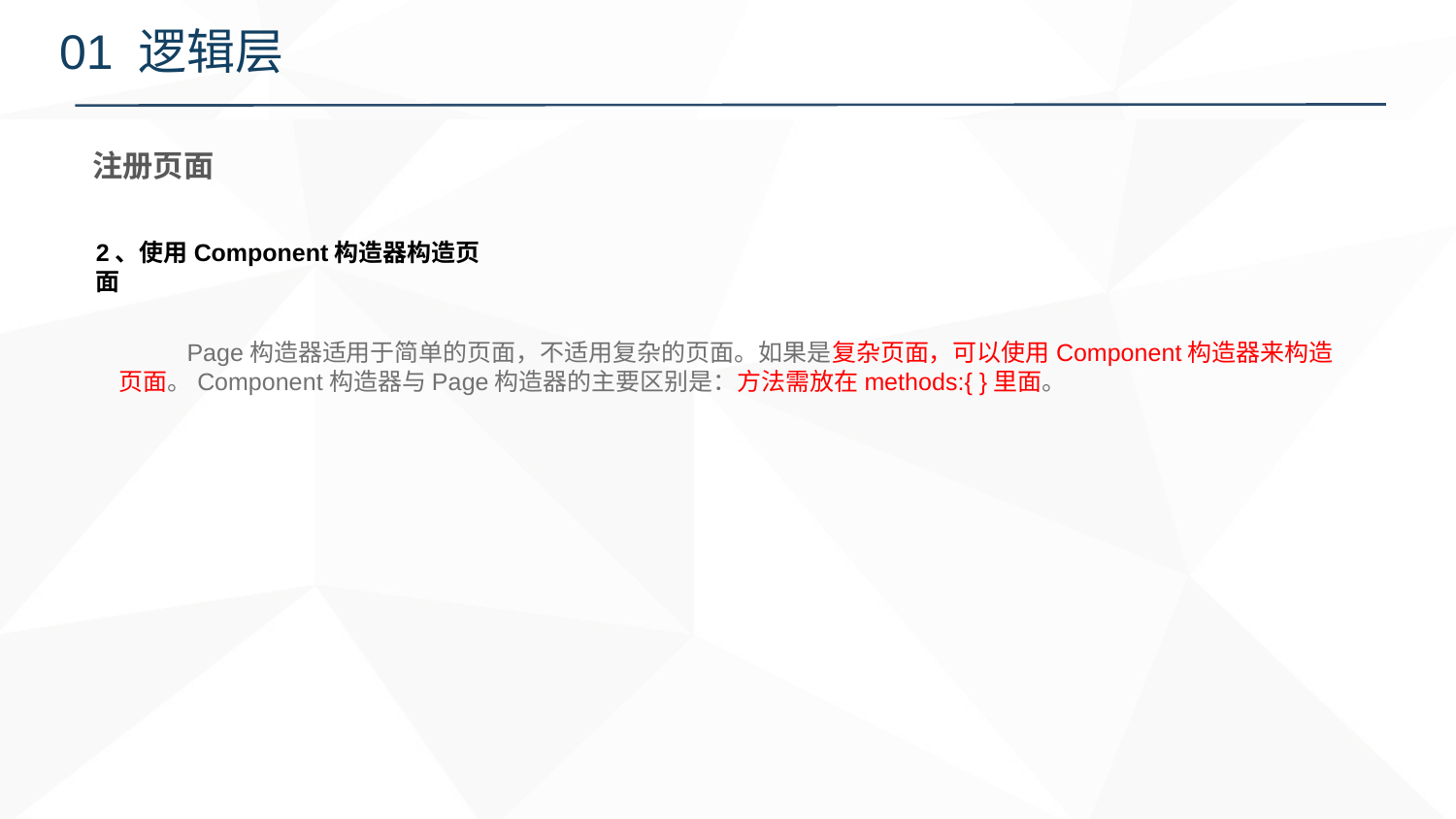

# 01 逻辑层
注册页面
2、使用Component构造器构造页面
          Page构造器适用于简单的页面，不适用复杂的页面。如果是复杂页面，可以使用Component构造器来构造页面。Component构造器与Page构造器的主要区别是：方法需放在methods:{ }里面。